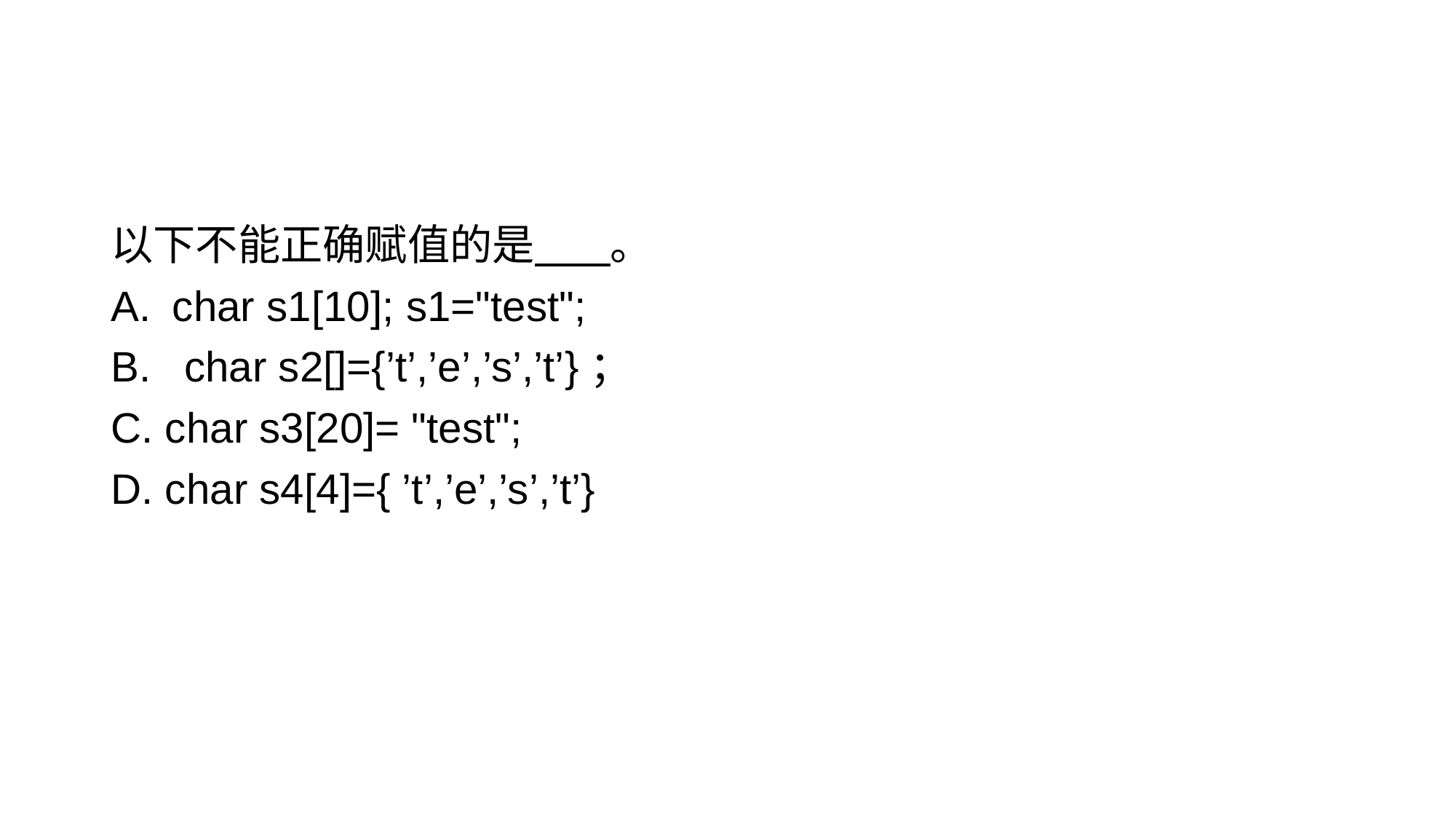

#
以下不能正确赋值的是        。
char s1[10]; s1="test";
 char s2[]={’t’,’e’,’s’,’t’}；
C. char s3[20]= "test";
D. char s4[4]={ ’t’,’e’,’s’,’t’}